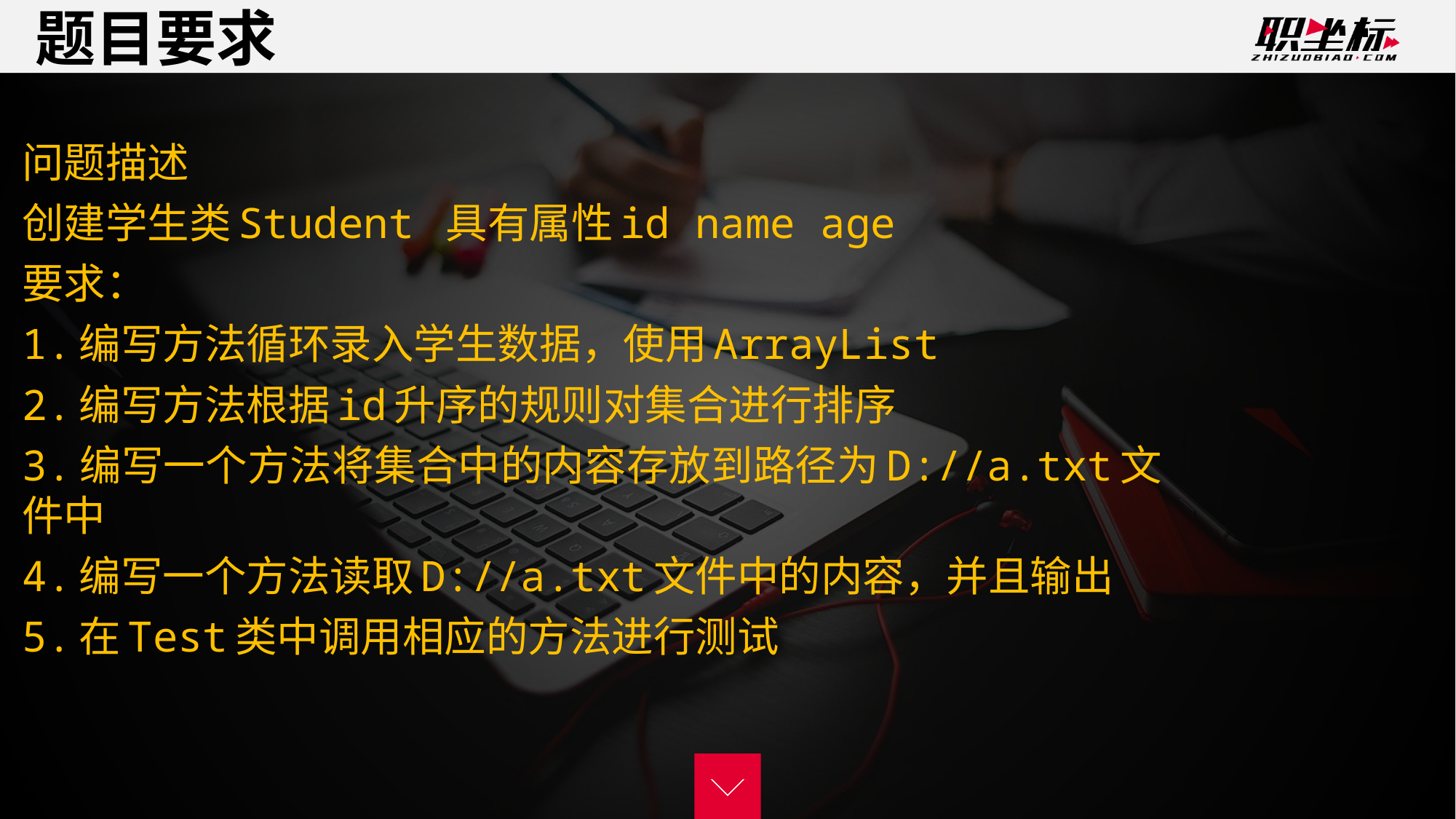

题目要求
问题描述
创建学生类Student 具有属性id name age
要求：
1.编写方法循环录入学生数据，使用ArrayList
2.编写方法根据id升序的规则对集合进行排序
3.编写一个方法将集合中的内容存放到路径为D://a.txt文件中
4.编写一个方法读取D://a.txt文件中的内容，并且输出
5.在Test类中调用相应的方法进行测试